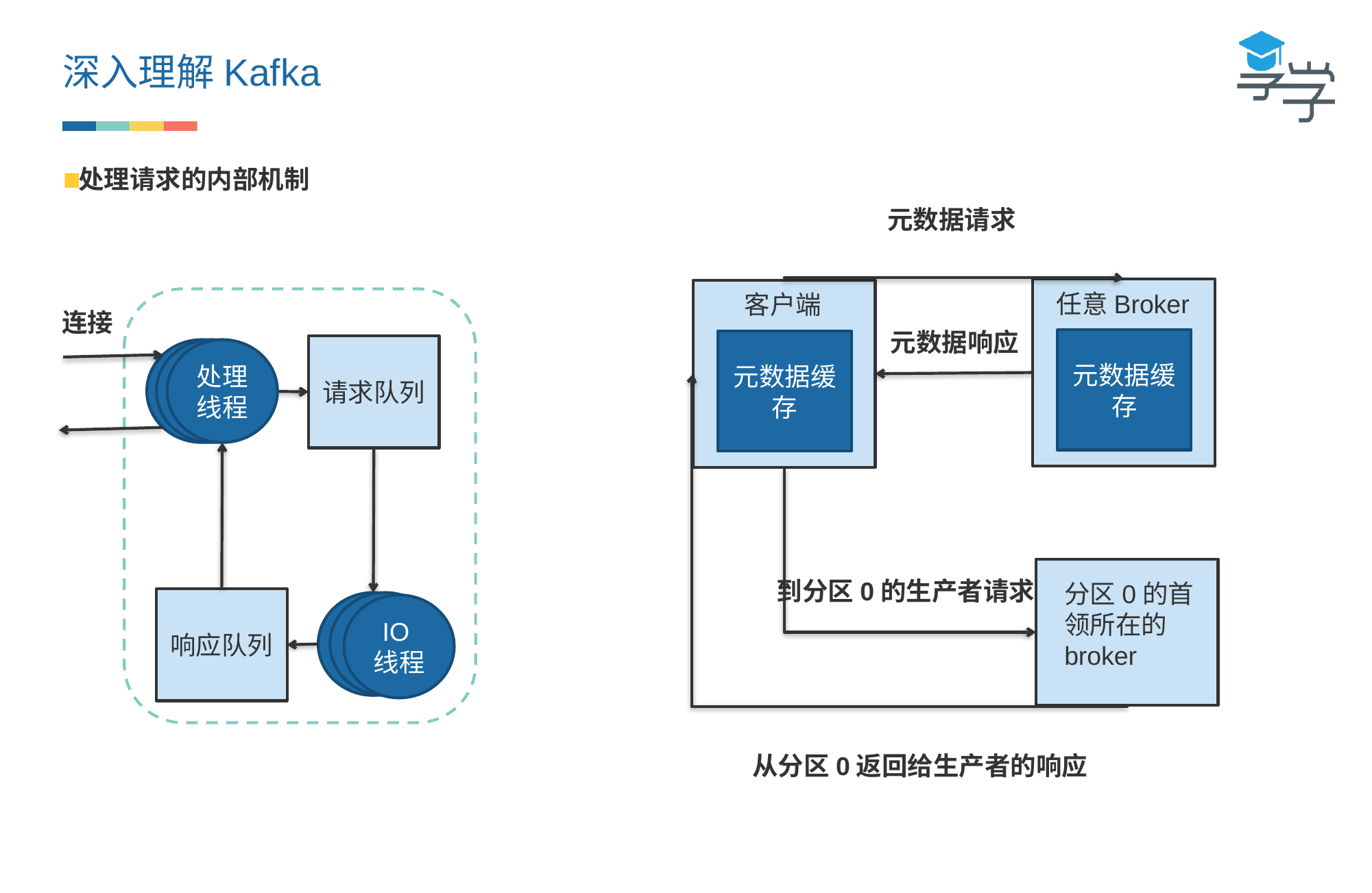

深入理解Kafka

处理请求的内部机制
元数据请求

任意Broker
客户端

连接
元数据响应
元数据缓存
元数据缓存
请求队列
处理线程
处理线程
处理线程

到分区0的生产者请求
分区0的首
领所在的
broker
响应队列
IO线程
IO线程
IO线程
从分区0返回给生产者的响应